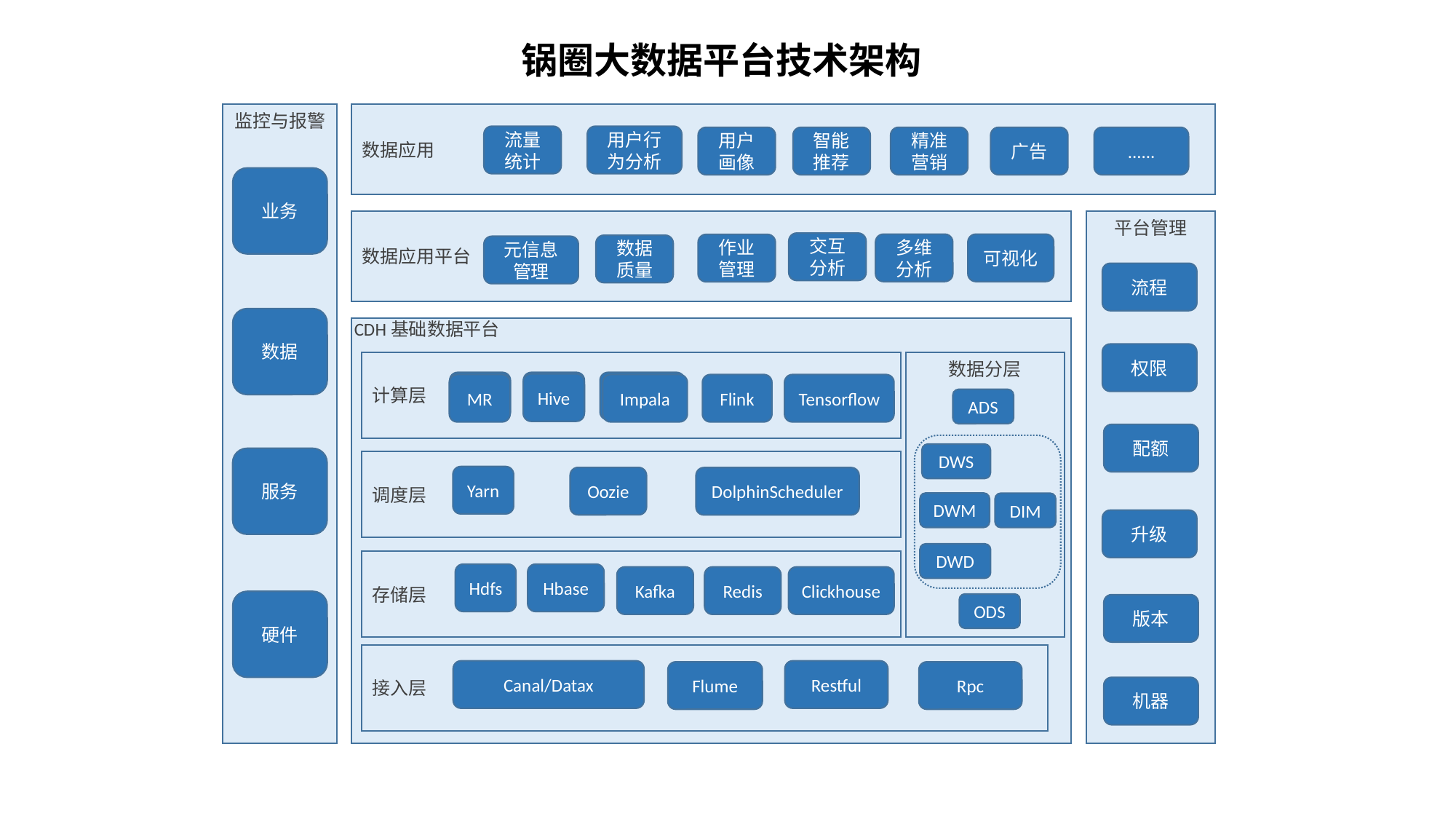

#
锅圈大数据平台技术架构
监控与报警
数据应用
流量统计
用户行为分析
用户画像
智能推荐
精准营销
广告
......
业务
数据应用平台
平台管理
交互分析
多维分析
可视化
作业管理
数据质量
元信息管理
流程
数据
CDH基础数据平台

权限
数据分层
计算层
MR
Hive
Impala
Hive
MR
Impala
Flink
Tensorflow
ADS
配额

DWS
服务
调度层
Yarn
Oozie
DolphinScheduler
DWM
DIM
升级
DWD
存储层
Hdfs
Hbase
Kafka
Redis
Clickhouse
硬件
ODS
版本
接入层
Canal/Datax
Restful
Flume
Rpc
机器